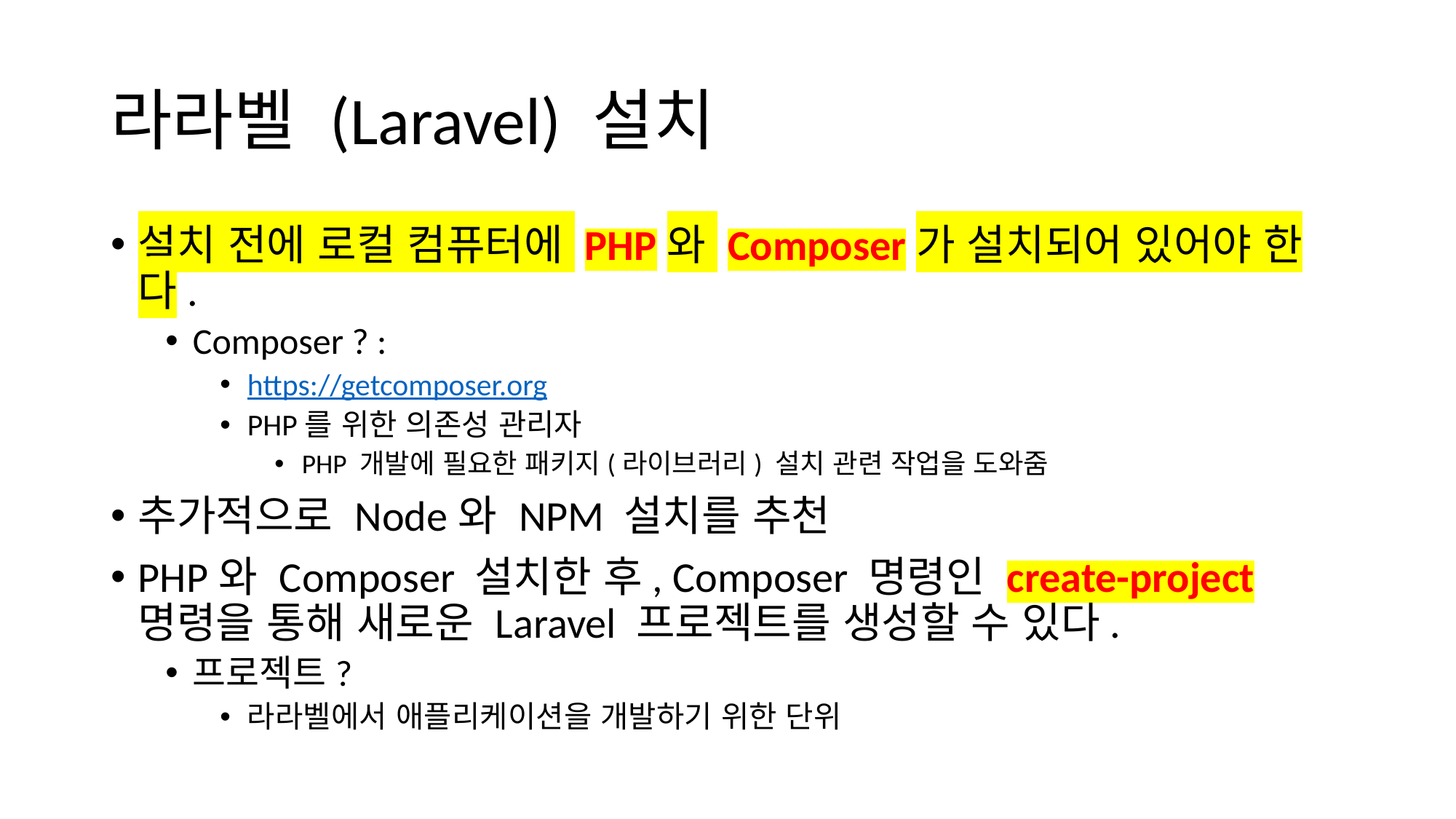

# 라라벨 (Laravel) 설치
설치 전에 로컬 컴퓨터에 PHP와 Composer가 설치되어 있어야 한다.
Composer ? :
https://getcomposer.org
PHP를 위한 의존성 관리자
PHP 개발에 필요한 패키지(라이브러리) 설치 관련 작업을 도와줌
추가적으로 Node와 NPM 설치를 추천
PHP와 Composer 설치한 후, Composer 명령인 create-project 명령을 통해 새로운 Laravel 프로젝트를 생성할 수 있다.
프로젝트?
라라벨에서 애플리케이션을 개발하기 위한 단위